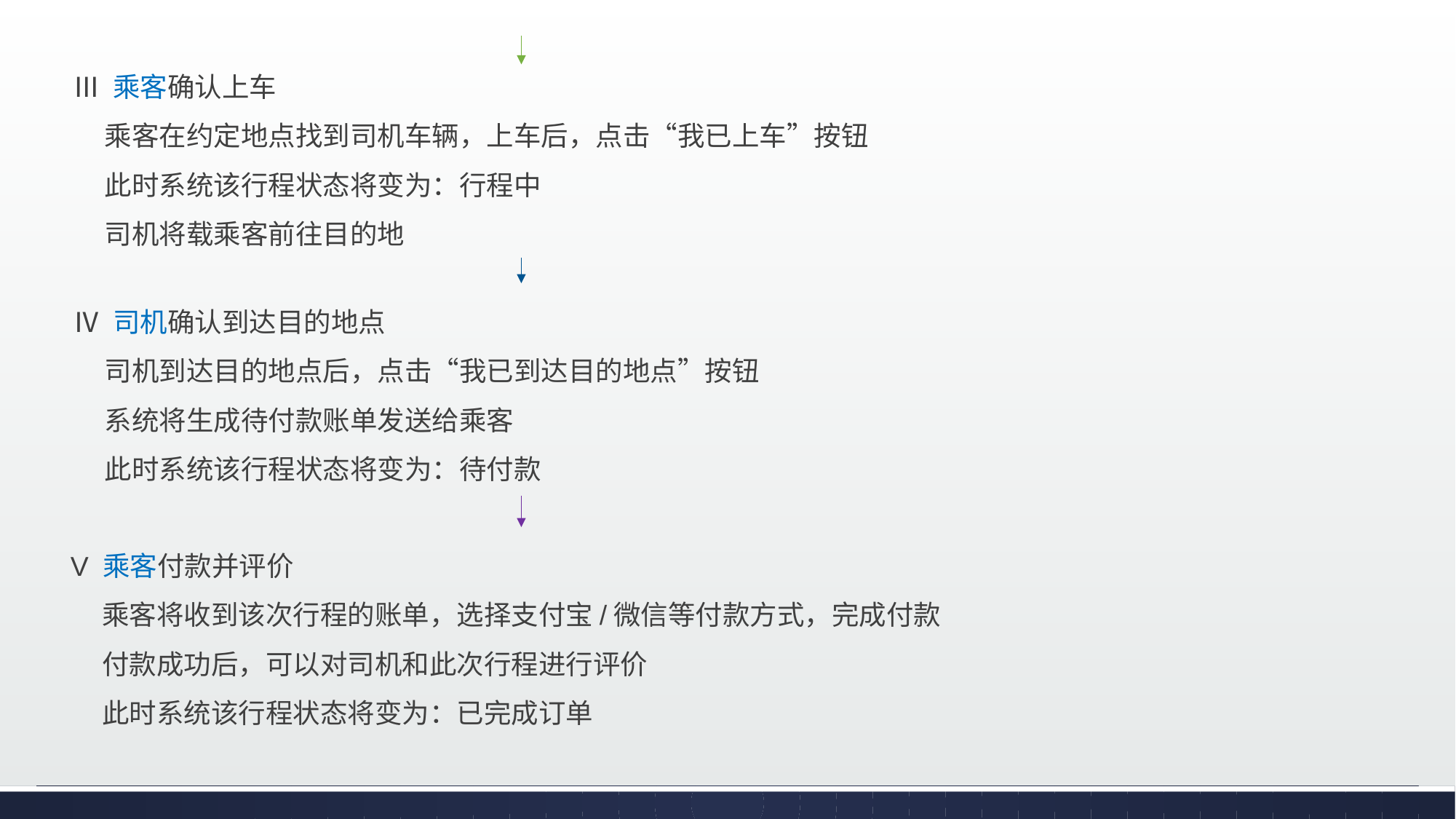

Ⅲ 乘客确认上车
    乘客在约定地点找到司机车辆，上车后，点击“我已上车”按钮
    此时系统该行程状态将变为：行程中
    司机将载乘客前往目的地
Ⅳ 司机确认到达目的地点
    司机到达目的地点后，点击“我已到达目的地点”按钮
    系统将生成待付款账单发送给乘客
    此时系统该行程状态将变为：待付款
V 乘客付款并评价
    乘客将收到该次行程的账单，选择支付宝/微信等付款方式，完成付款
    付款成功后，可以对司机和此次行程进行评价
    此时系统该行程状态将变为：已完成订单